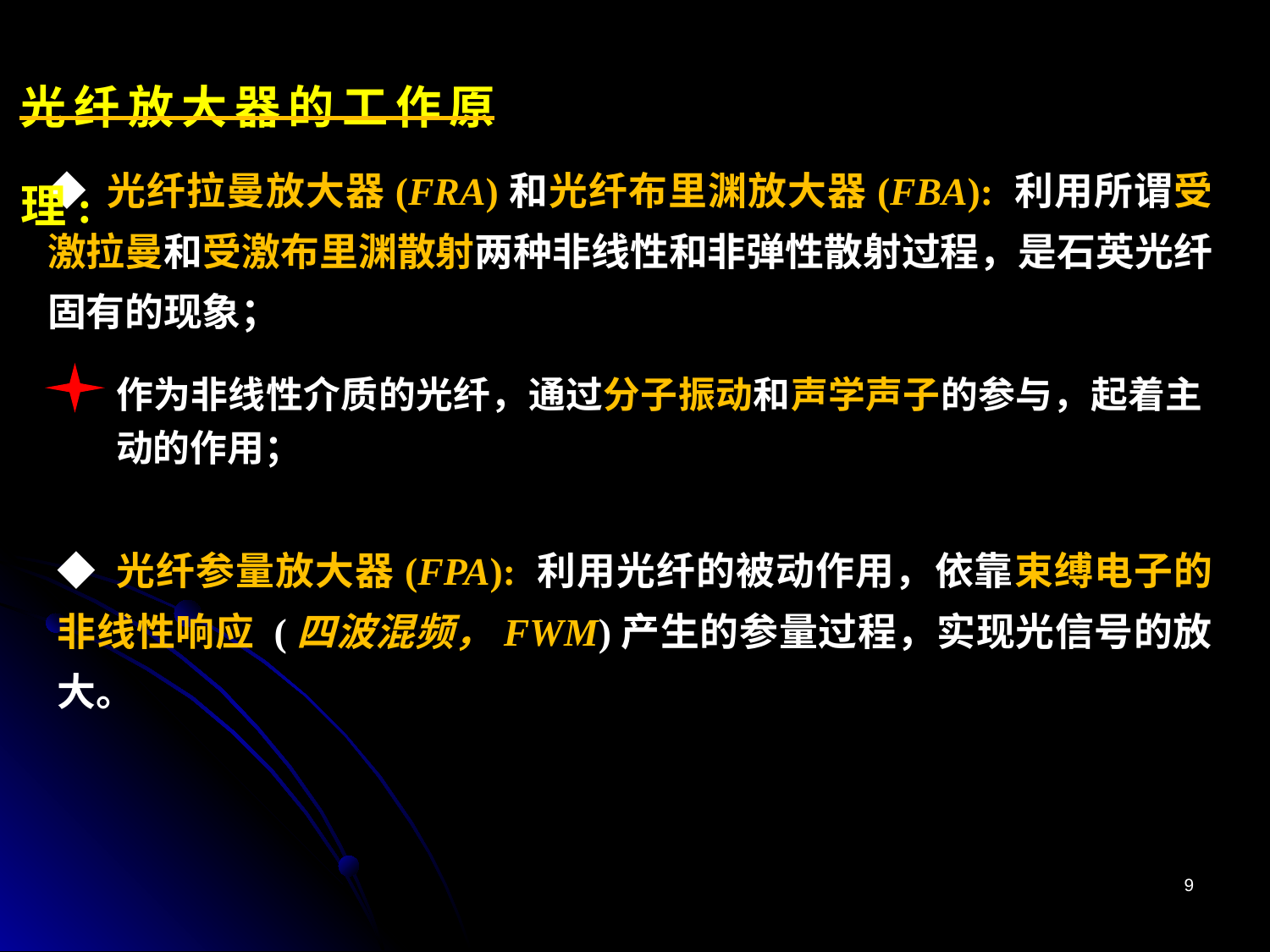

光纤放大器的工作原理:
◆ 光纤拉曼放大器(FRA)和光纤布里渊放大器(FBA): 利用所谓受激拉曼和受激布里渊散射两种非线性和非弹性散射过程，是石英光纤固有的现象；
作为非线性介质的光纤，通过分子振动和声学声子的参与，起着主动的作用；

◆ 光纤参量放大器(FPA): 利用光纤的被动作用，依靠束缚电子的非线性响应 (四波混频，FWM)产生的参量过程，实现光信号的放大。

9